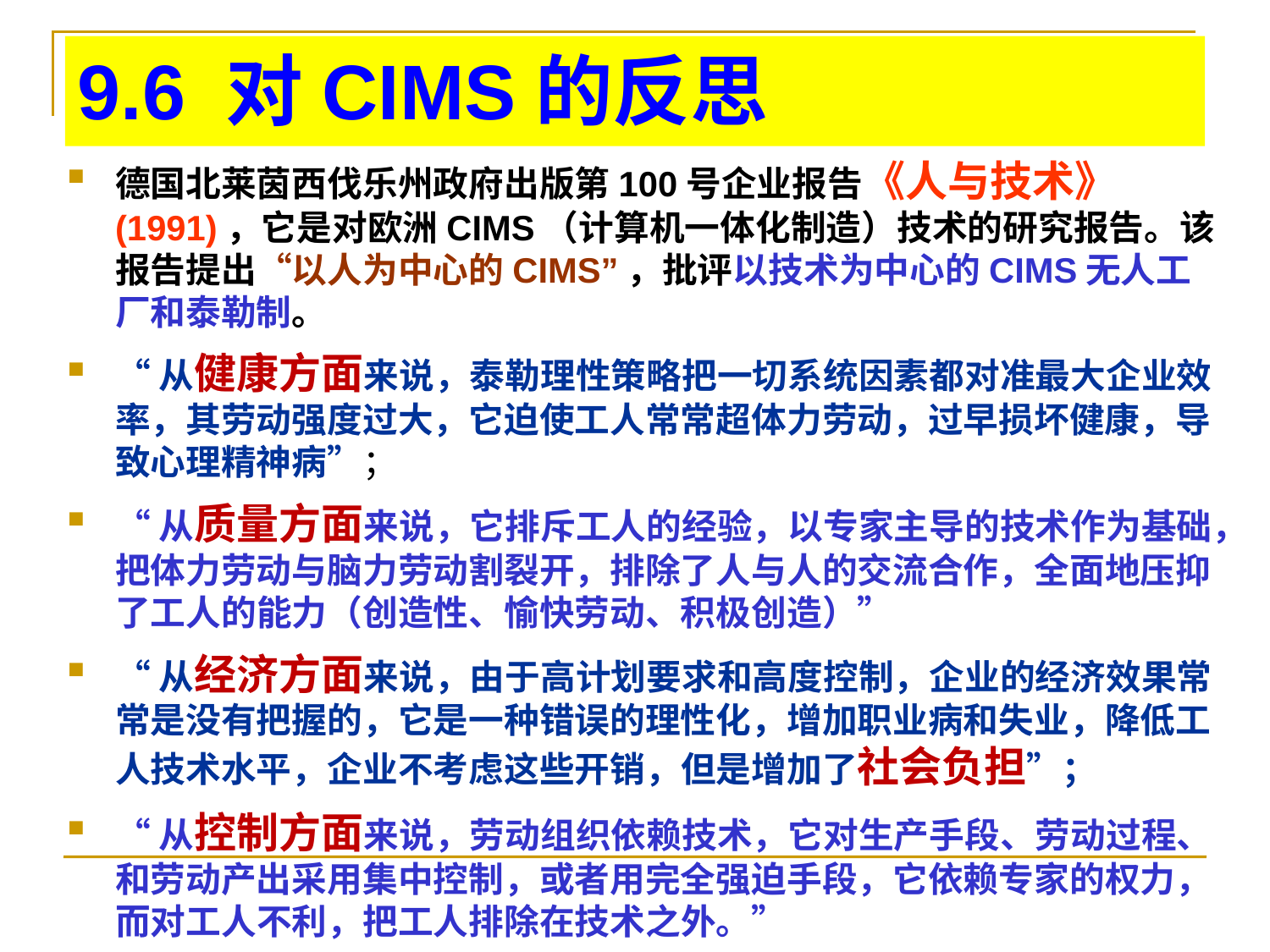

# 9.6 对CIMS的反思
德国北莱茵西伐乐州政府出版第100号企业报告《人与技术》(1991)，它是对欧洲CIMS（计算机一体化制造）技术的研究报告。该报告提出“以人为中心的CIMS”，批评以技术为中心的CIMS无人工厂和泰勒制。
“从健康方面来说，泰勒理性策略把一切系统因素都对准最大企业效率，其劳动强度过大，它迫使工人常常超体力劳动，过早损坏健康，导致心理精神病”；
“从质量方面来说，它排斥工人的经验，以专家主导的技术作为基础，把体力劳动与脑力劳动割裂开，排除了人与人的交流合作，全面地压抑了工人的能力（创造性、愉快劳动、积极创造）”
“从经济方面来说，由于高计划要求和高度控制，企业的经济效果常常是没有把握的，它是一种错误的理性化，增加职业病和失业，降低工人技术水平，企业不考虑这些开销，但是增加了社会负担”；
“从控制方面来说，劳动组织依赖技术，它对生产手段、劳动过程、和劳动产出采用集中控制，或者用完全强迫手段，它依赖专家的权力，而对工人不利，把工人排除在技术之外。”

59